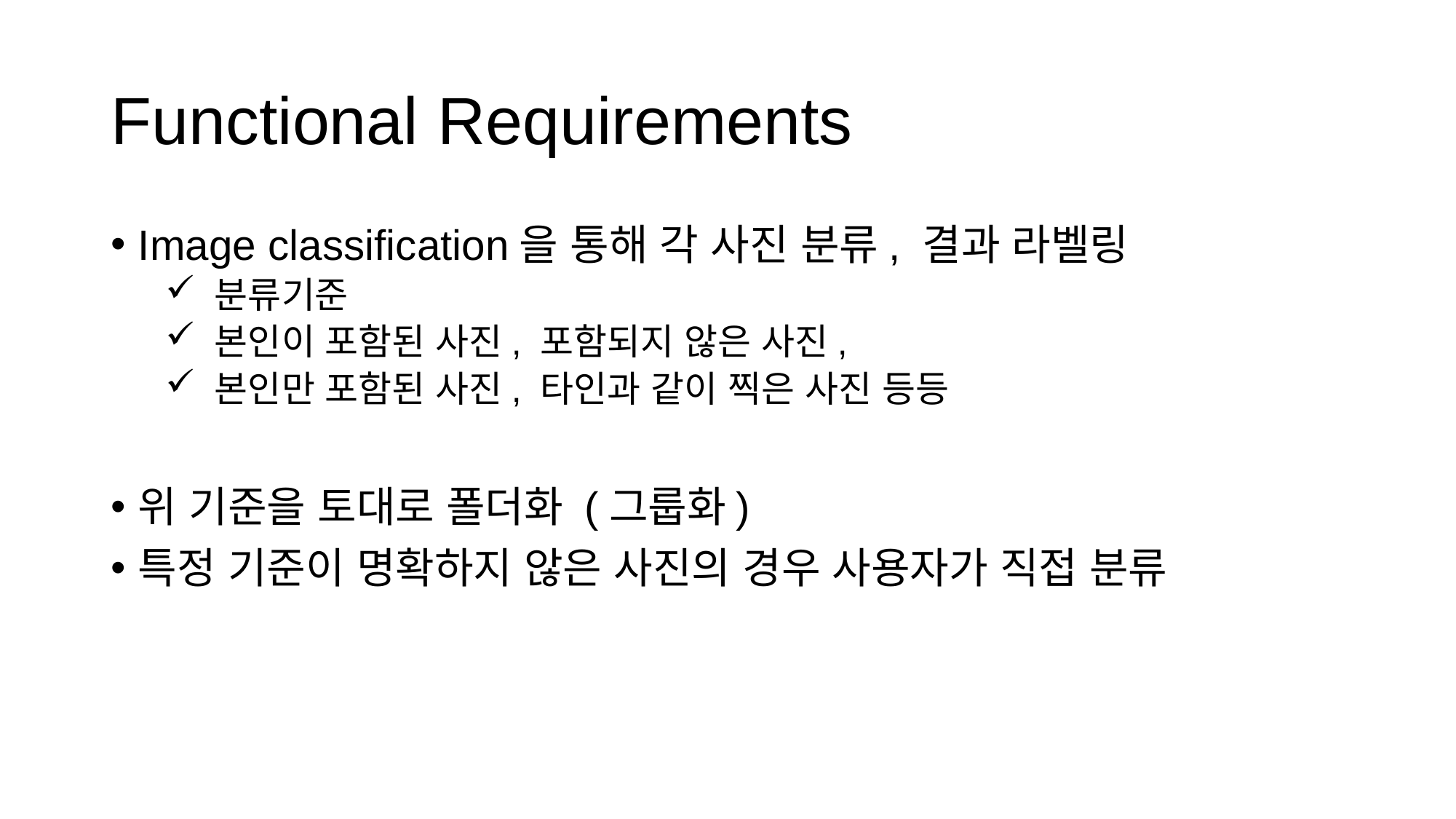

# Functional Requirements
Image classification을 통해 각 사진 분류, 결과 라벨링
 분류기준
 본인이 포함된 사진, 포함되지 않은 사진,
 본인만 포함된 사진, 타인과 같이 찍은 사진 등등

위 기준을 토대로 폴더화 (그룹화)
특정 기준이 명확하지 않은 사진의 경우 사용자가 직접 분류